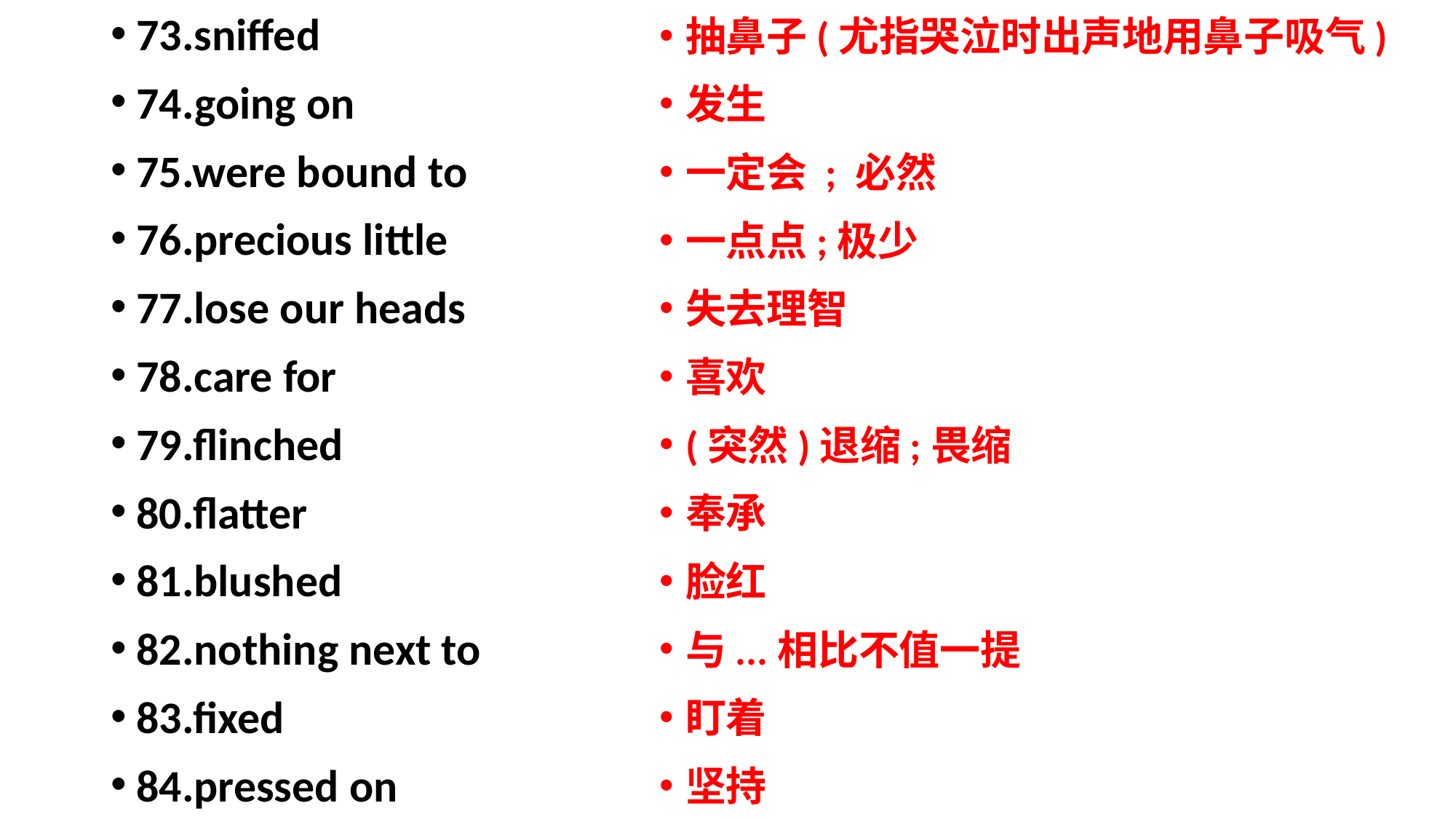

73.sniffed
74.going on
75.were bound to
76.precious little
77.lose our heads
78.care for
79.flinched
80.flatter
81.blushed
82.nothing next to
83.fixed
84.pressed on
抽鼻子(尤指哭泣时出声地用鼻子吸气)
发生
一定会 ; 必然
一点点;极少
失去理智
喜欢
(突然)退缩;畏缩
奉承
脸红
与...相比不值一提
盯着
坚持